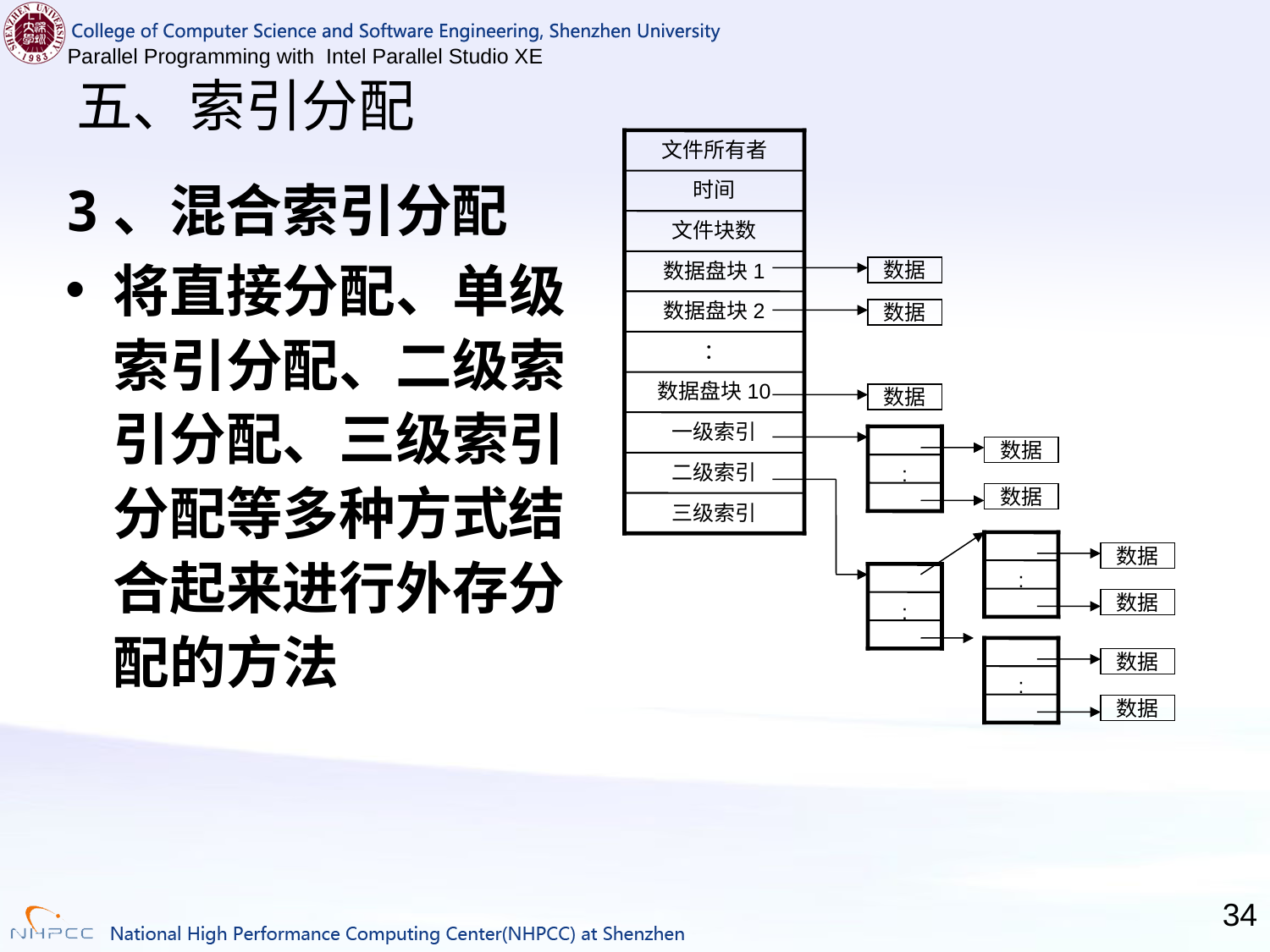

# 五、索引分配
文件所有者

时间

文件块数

数据盘块1

数据

数据盘块2

数据

：

数据盘块10

数据

一级索引

:

数据
数据

二级索引

三级索引

:

数据
数据

:

:

数据
数据

3、混合索引分配
将直接分配、单级索引分配、二级索引分配、三级索引分配等多种方式结合起来进行外存分配的方法
34